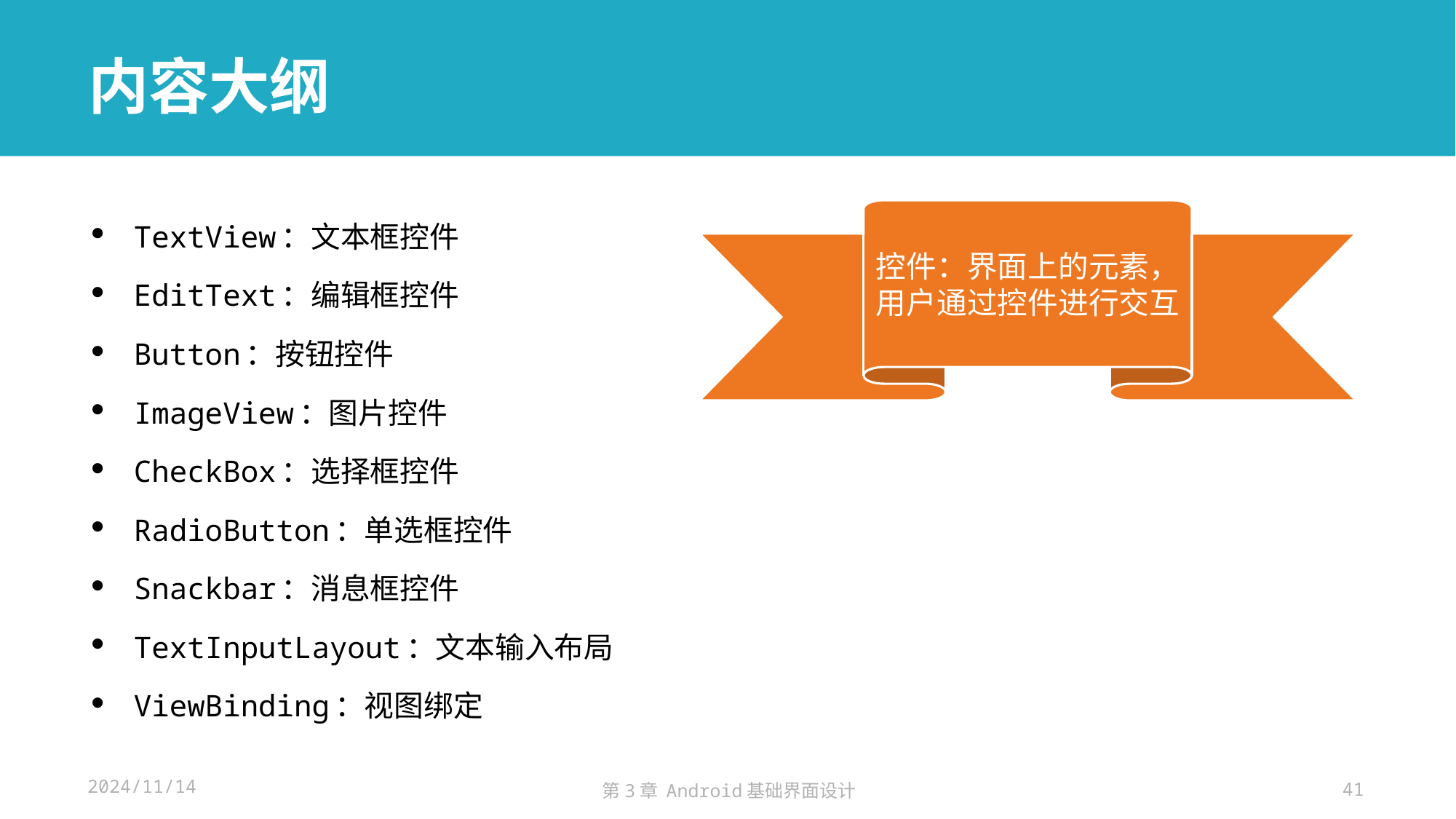

# 内容大纲
TextView：文本框控件
EditText：编辑框控件
Button：按钮控件
ImageView：图片控件
CheckBox：选择框控件
RadioButton：单选框控件
Snackbar：消息框控件
TextInputLayout：文本输入布局
ViewBinding：视图绑定

控件：界面上的元素，用户通过控件进行交互
2024/11/14
第3章 Android基础界面设计
41